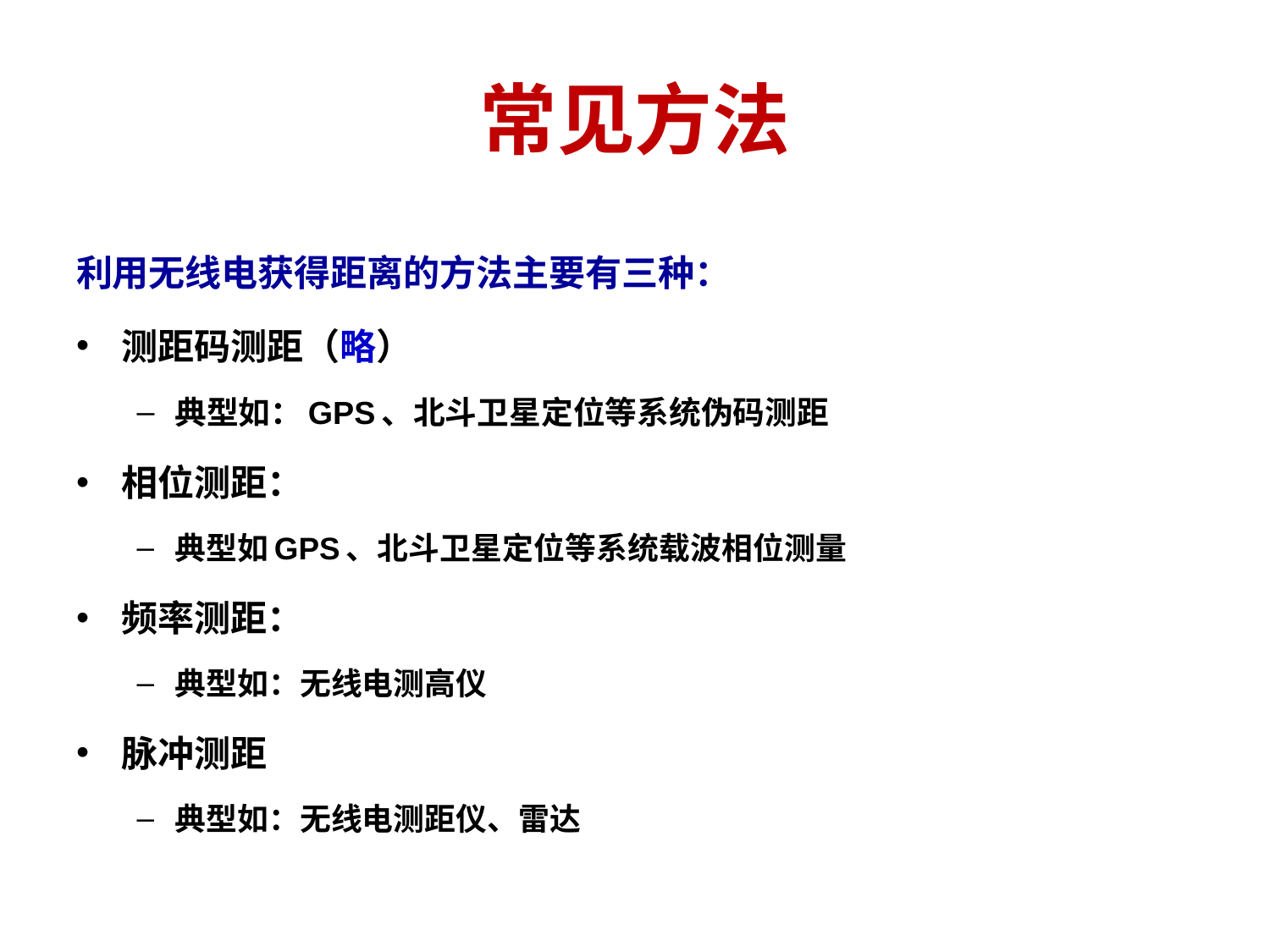

# 常见方法
利用无线电获得距离的方法主要有三种：
测距码测距（略）
典型如：GPS、北斗卫星定位等系统伪码测距
相位测距：
典型如GPS、北斗卫星定位等系统载波相位测量
频率测距：
典型如：无线电测高仪
脉冲测距
典型如：无线电测距仪、雷达